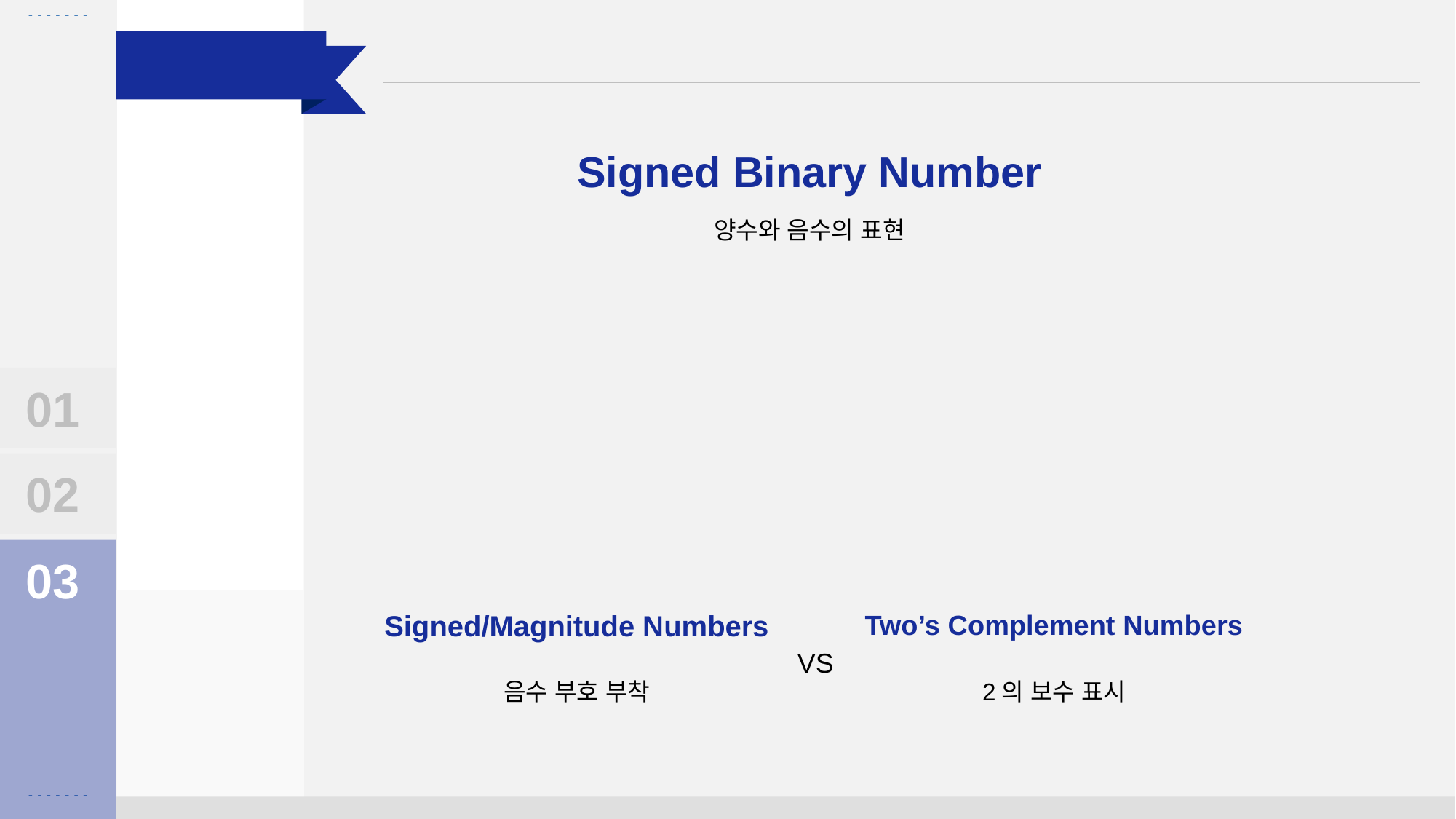

Signed Binary Number
양수와 음수의 표현
Signed/Magnitude Numbers
Two’s Complement Numbers
VS
음수 부호 부착
2의 보수 표시